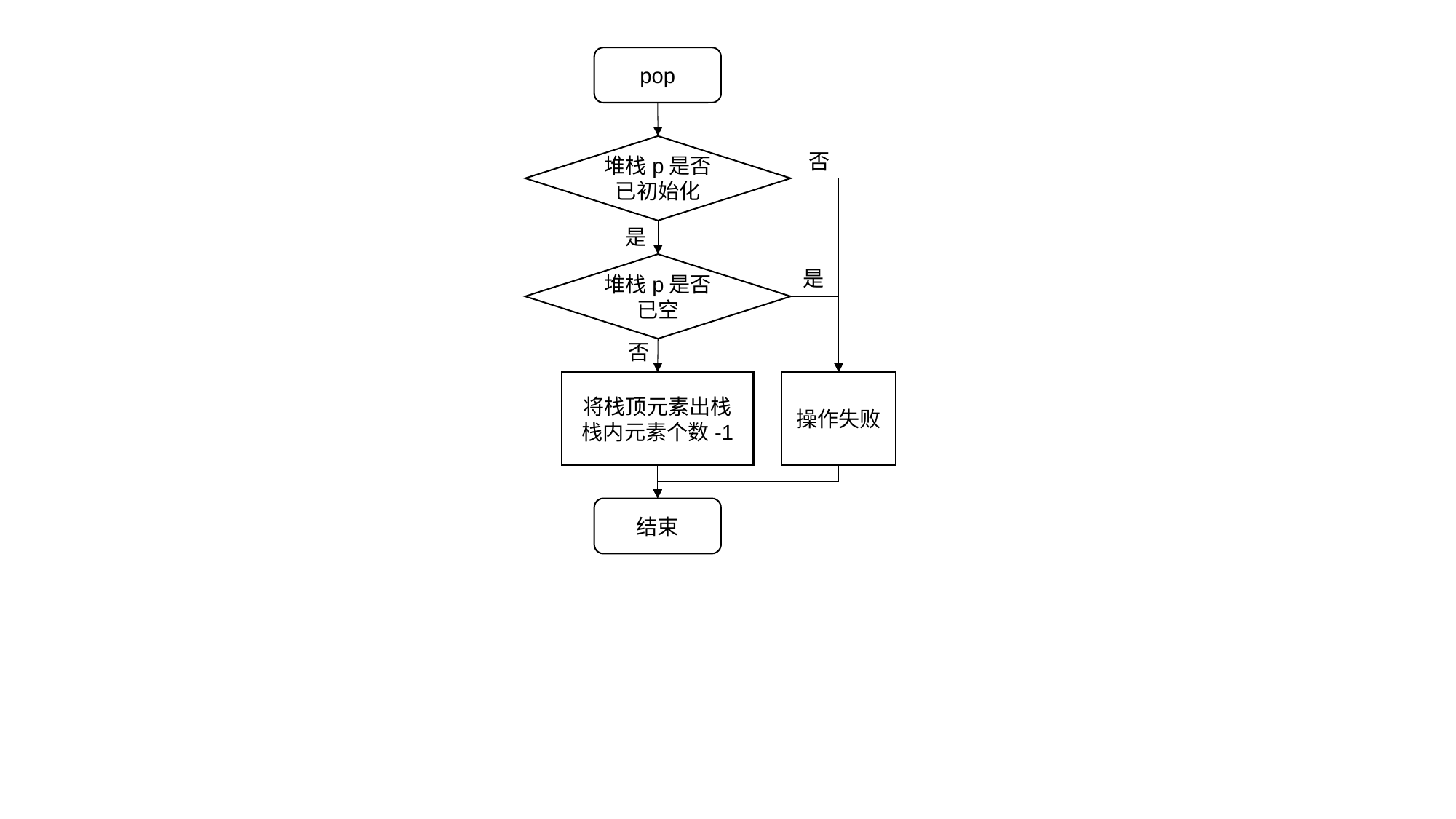

pop
堆栈p是否已初始化
否
是
堆栈p是否
已空
是
否
将栈顶元素出栈
栈内元素个数-1
操作失败
结束